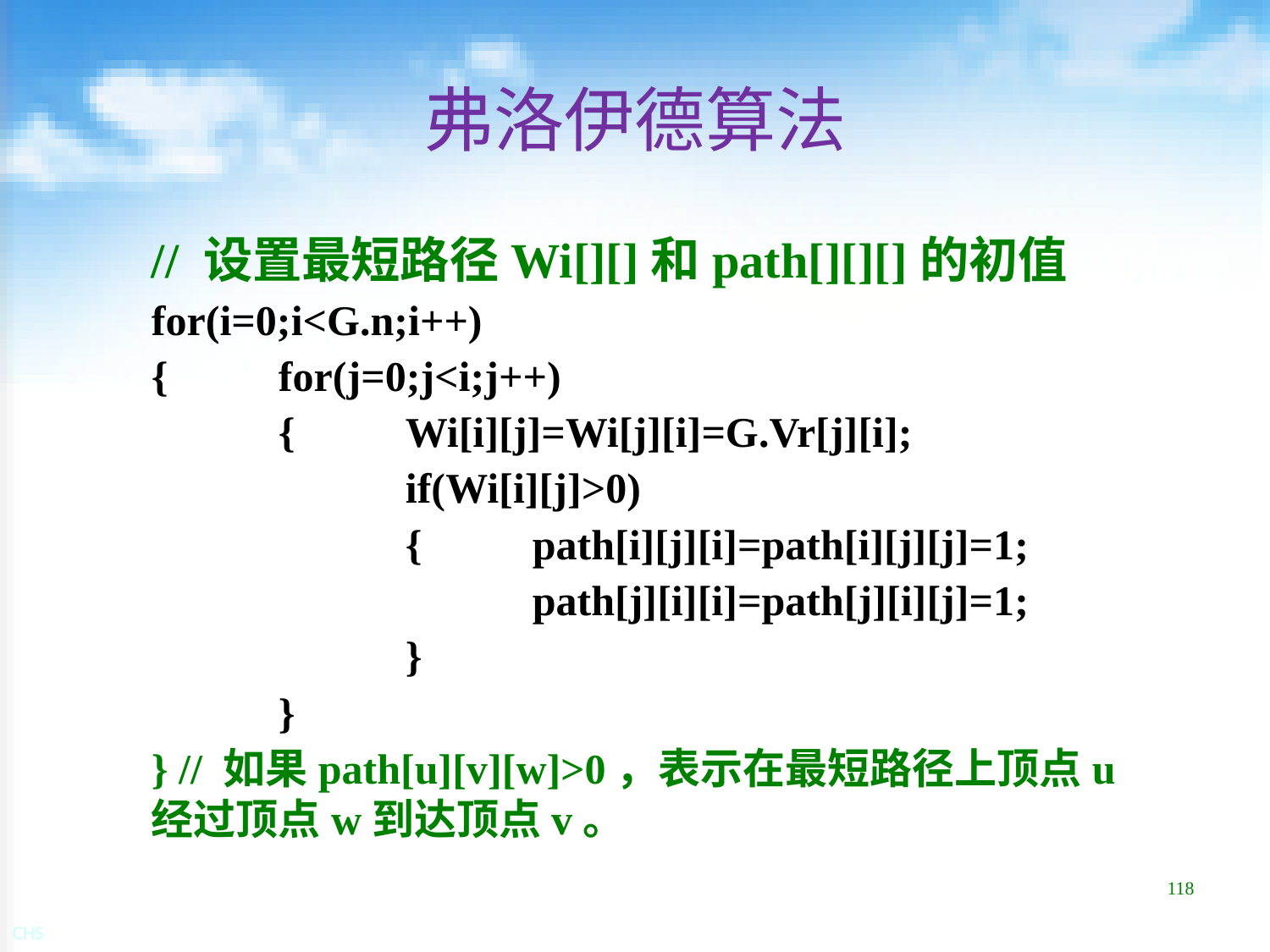

# 弗洛伊德算法
// 设置最短路径Wi[][]和path[][][]的初值
for(i=0;i<G.n;i++)
{	for(j=0;j<i;j++)
	{	Wi[i][j]=Wi[j][i]=G.Vr[j][i];
		if(Wi[i][j]>0)
		{	path[i][j][i]=path[i][j][j]=1;
			path[j][i][i]=path[j][i][j]=1;
		}
	}
} // 如果path[u][v][w]>0，表示在最短路径上顶点u经过顶点w到达顶点v。
118